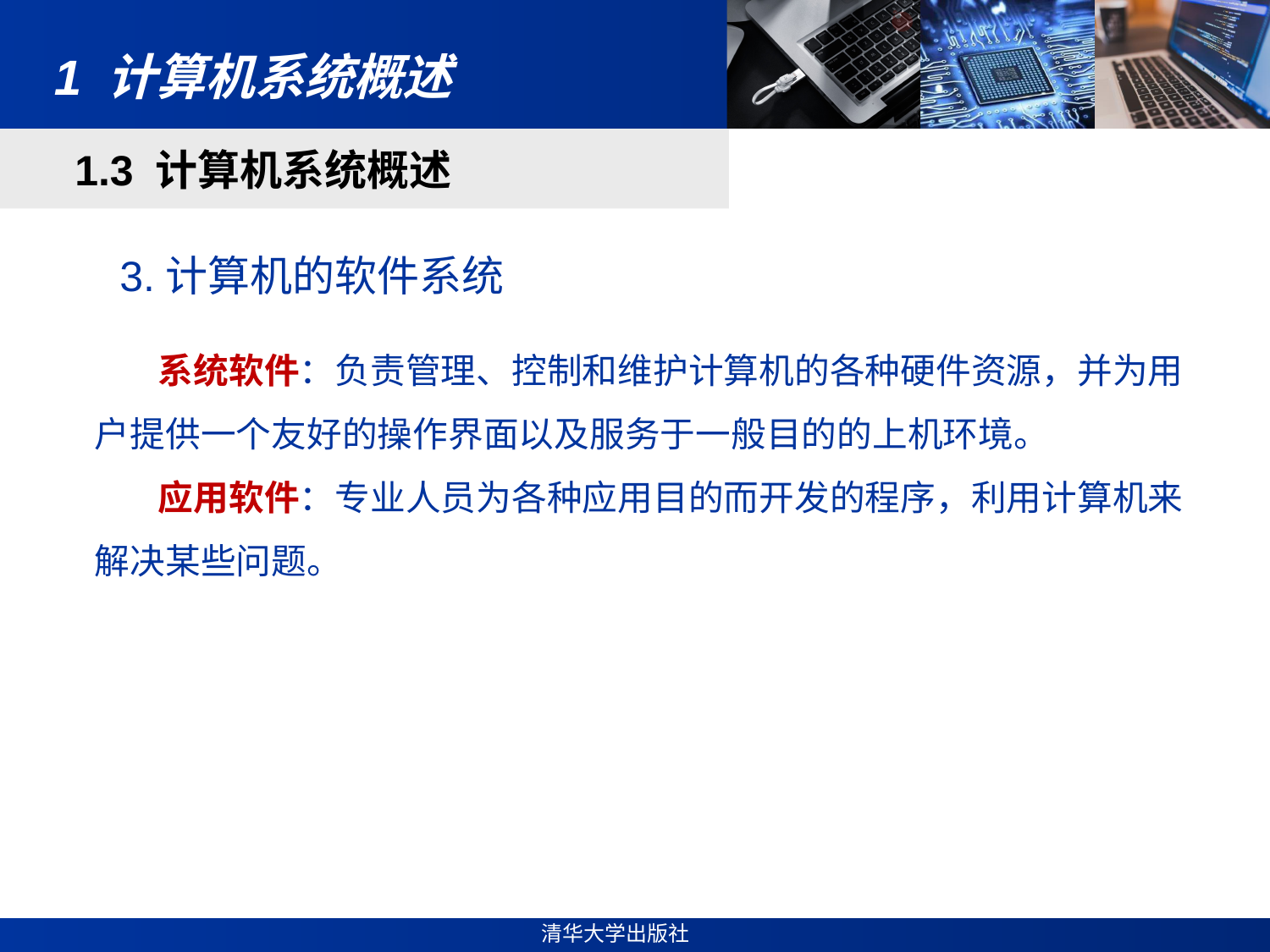

# 1 计算机系统概述
1.3 计算机系统概述
   3.计算机的软件系统

系统软件：负责管理、控制和维护计算机的各种硬件资源，并为用户提供一个友好的操作界面以及服务于一般目的的上机环境。
应用软件：专业人员为各种应用目的而开发的程序，利用计算机来解决某些问题。